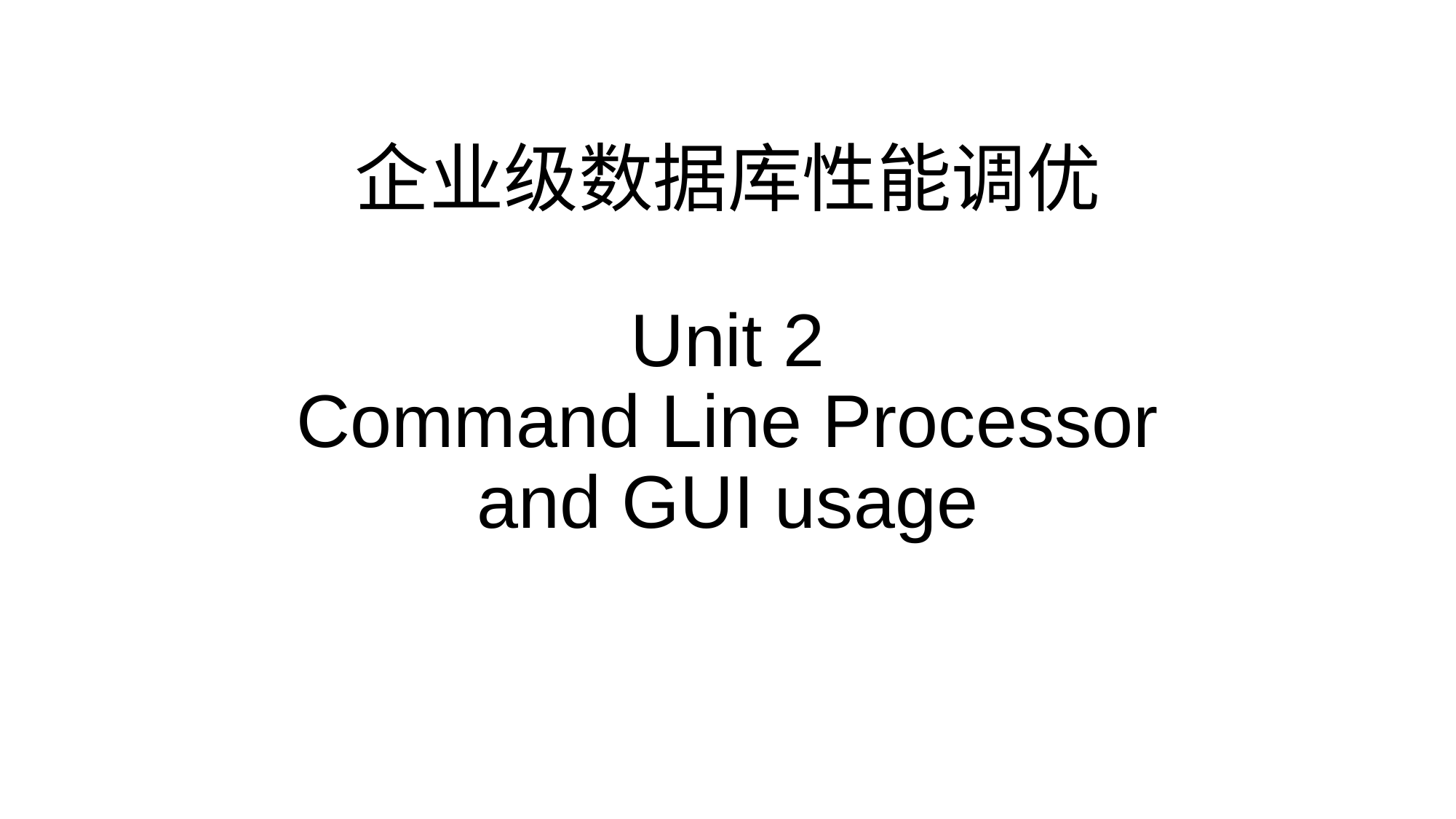

# 企业级数据库性能调优 Unit 2 Command Line Processor and GUI usage